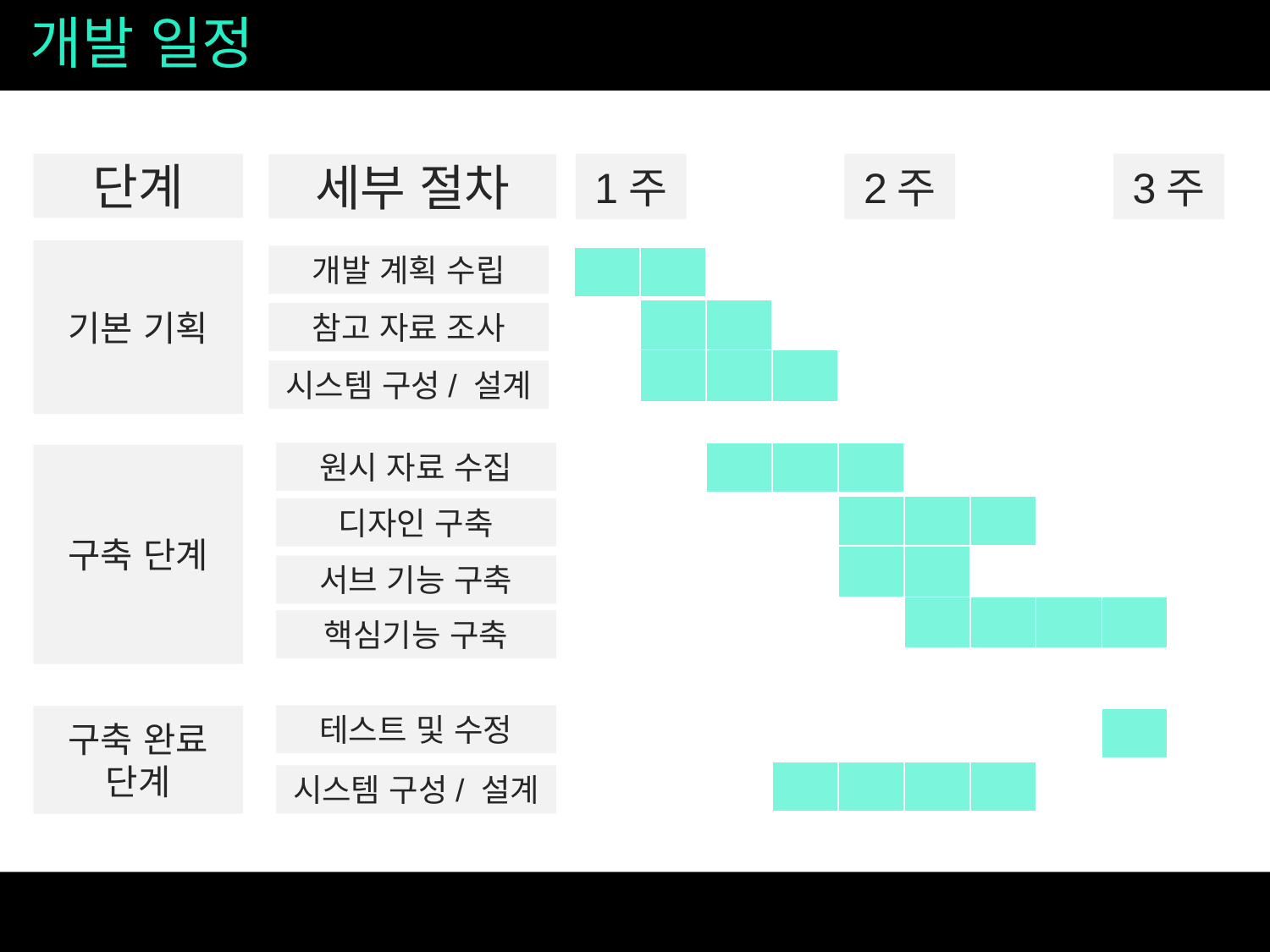

개발 일정

단계
1주
2주
3주
세부 절차
기본 기획
개발 계획 수립
참고 자료 조사
시스템 구성/ 설계
|  |  |  |  |  |  |  |  |  |  |
| --- | --- | --- | --- | --- | --- | --- | --- | --- | --- |
|  |  |  |  |  |  |  |  |  |  |
|  |  |  |  |  |  |  |  |  |  |
원시 자료 수집
|  |  |  |  |  |  |  |  |  |  |
| --- | --- | --- | --- | --- | --- | --- | --- | --- | --- |
|  |  |  |  |  |  |  |  |  |  |
|  |  |  |  |  |  |  |  |  |  |
|  |  |  |  |  |  |  |  |  |  |
구축 단계
디자인 구축
서브 기능 구축
핵심기능 구축
테스트 및 수정
시스템 구성/ 설계
구축 완료 단계
|  |  |  |  |  |  |  |  |  |  |
| --- | --- | --- | --- | --- | --- | --- | --- | --- | --- |
|  |  |  |  |  |  |  |  |  |  |